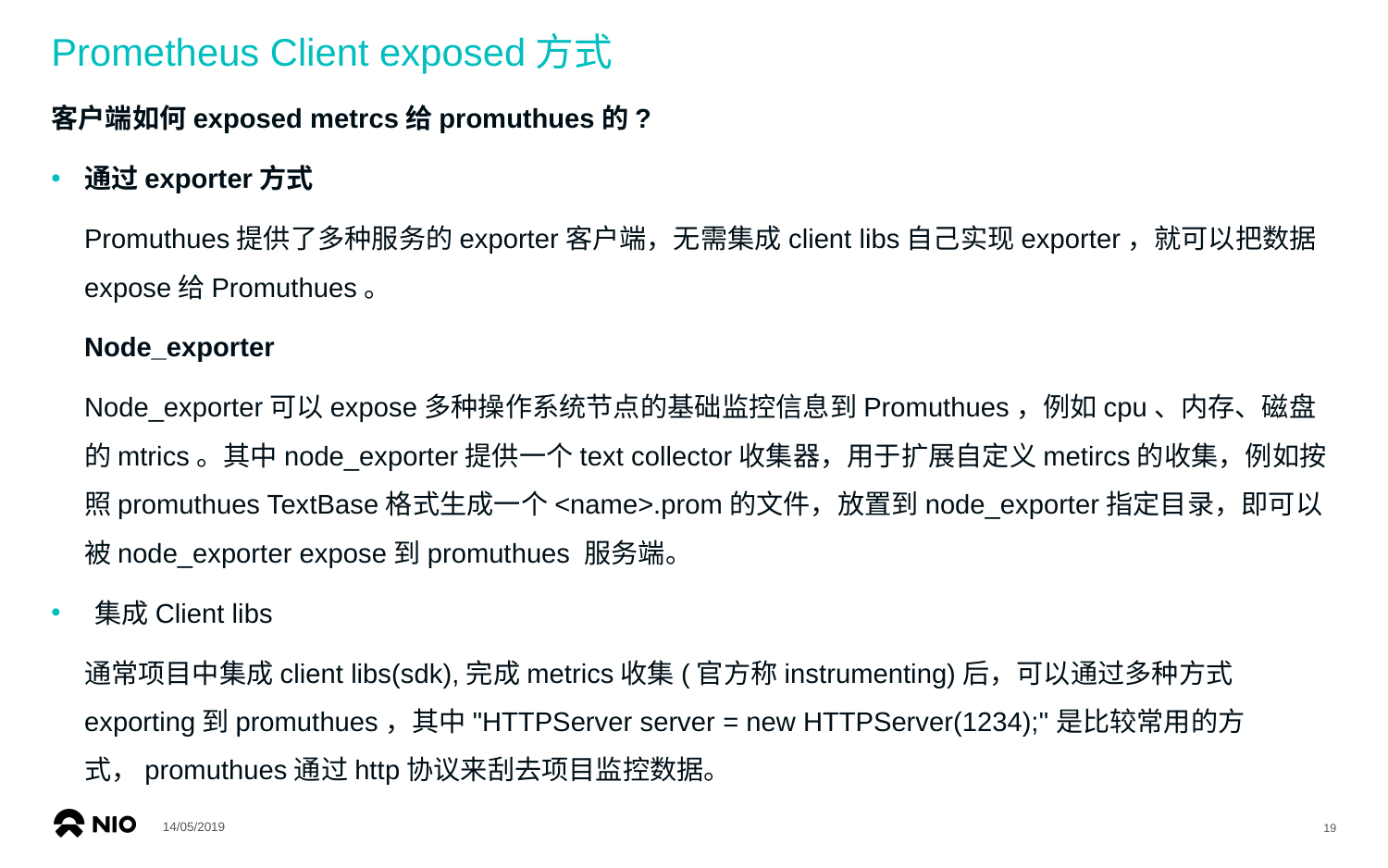

# Prometheus Client exposed方式
客户端如何exposed metrcs给promuthues的?
通过exporter方式
Promuthues提供了多种服务的exporter客户端，无需集成client libs自己实现exporter，就可以把数据expose给Promuthues。
Node_exporter
Node_exporter可以expose多种操作系统节点的基础监控信息到Promuthues，例如cpu、内存、磁盘的mtrics。其中node_exporter提供一个text collector收集器，用于扩展自定义metircs的收集，例如按照promuthues TextBase格式生成一个<name>.prom的文件，放置到node_exporter指定目录，即可以被node_exporter expose到promuthues 服务端。
集成Client libs
通常项目中集成client libs(sdk),完成metrics收集(官方称instrumenting)后，可以通过多种方式exporting到promuthues，其中"HTTPServer server = new HTTPServer(1234);"是比较常用的方式，promuthues通过http协议来刮去项目监控数据。

14/05/2019

19